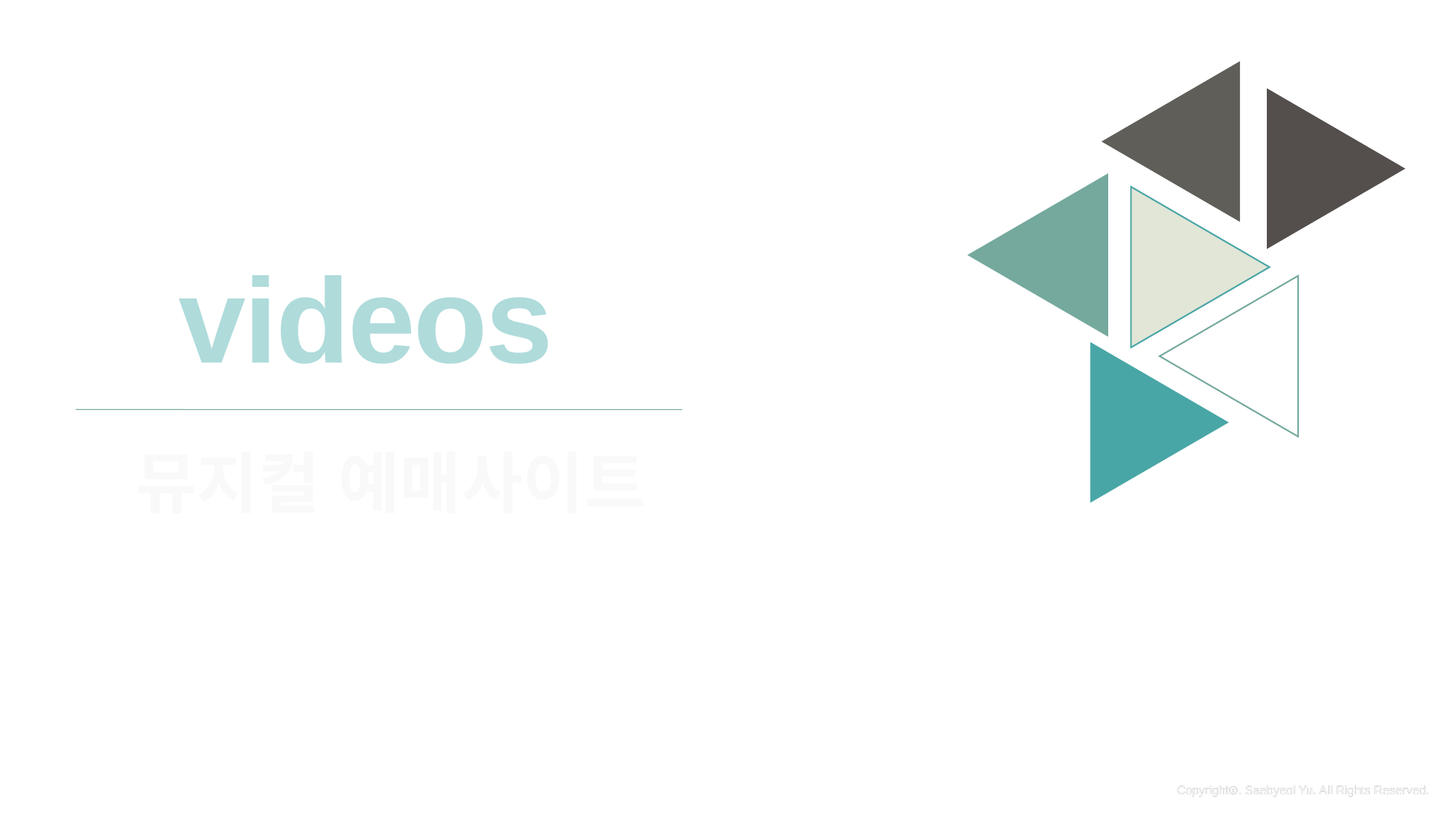

videos
 뮤지컬 예매사이트
뮤지컬 예매사이트
Copyrightⓒ. Saebyeol Yu. All Rights Reserved.